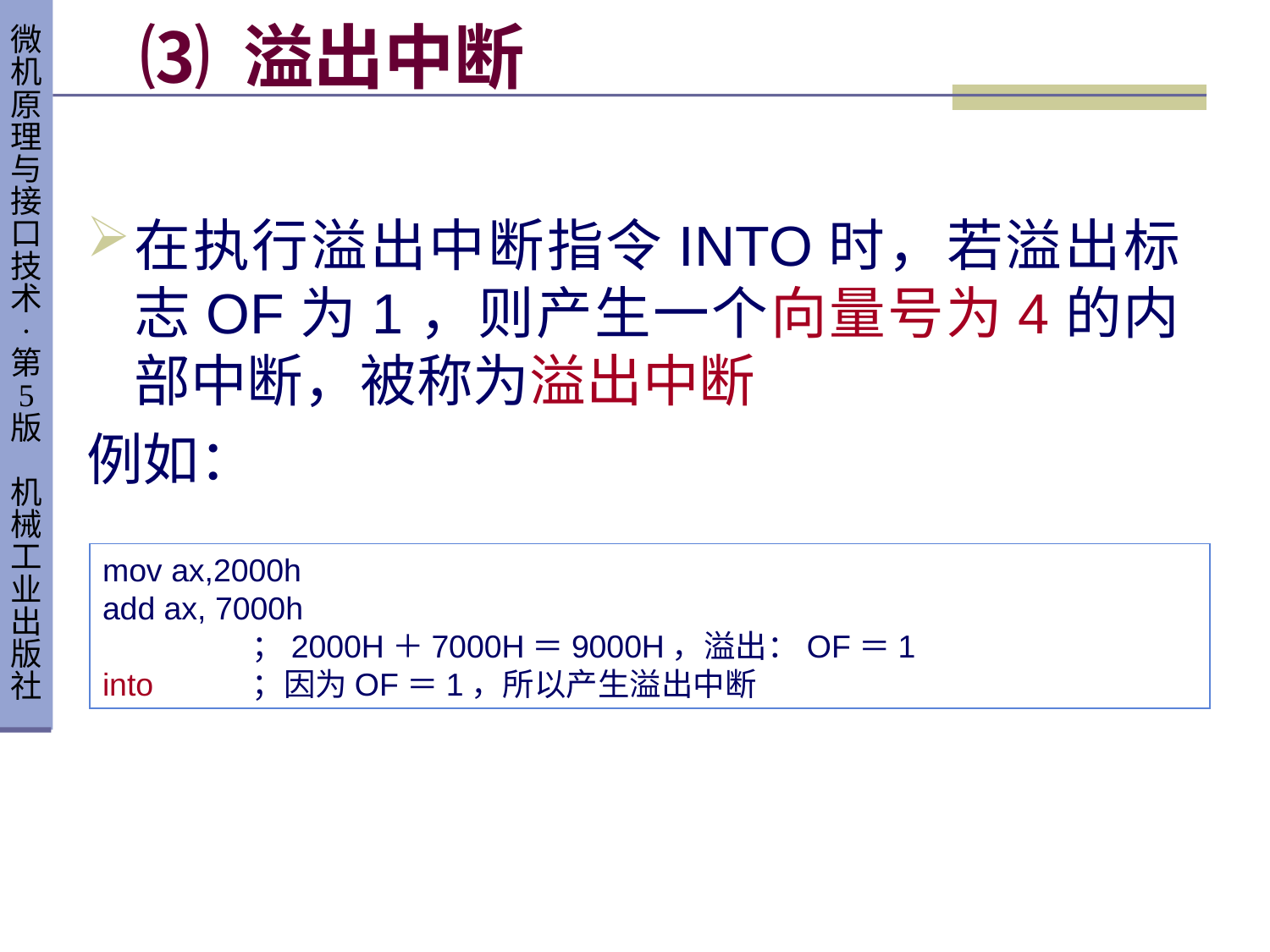

# ⑶ 溢出中断
在执行溢出中断指令INTO时，若溢出标志OF为1，则产生一个向量号为4的内部中断，被称为溢出中断
例如：
mov ax,2000h
add ax, 7000h
	；2000H＋7000H＝9000H，溢出：OF＝1
into	；因为OF＝1，所以产生溢出中断